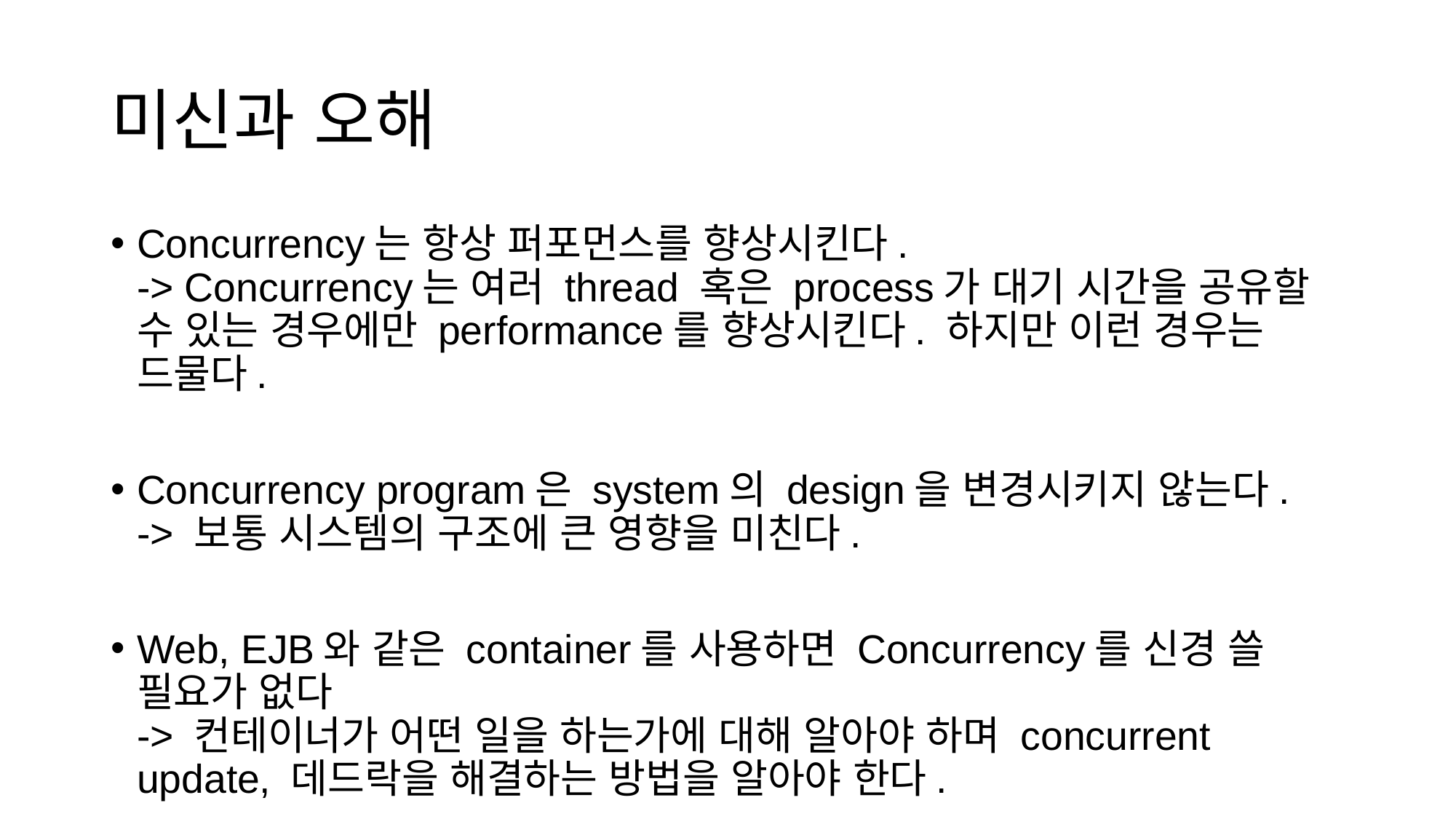

# 미신과 오해
Concurrency는 항상 퍼포먼스를 향상시킨다.
-> Concurrency는 여러 thread 혹은 process가 대기 시간을 공유할 수 있는 경우에만 performance를 향상시킨다. 하지만 이런 경우는 드물다.

Concurrency program은 system의 design을 변경시키지 않는다.
-> 보통 시스템의 구조에 큰 영향을 미친다.

Web, EJB와 같은 container를 사용하면 Concurrency를 신경 쓸 필요가 없다
-> 컨테이너가 어떤 일을 하는가에 대해 알아야 하며 concurrent update, 데드락을 해결하는 방법을 알아야 한다.